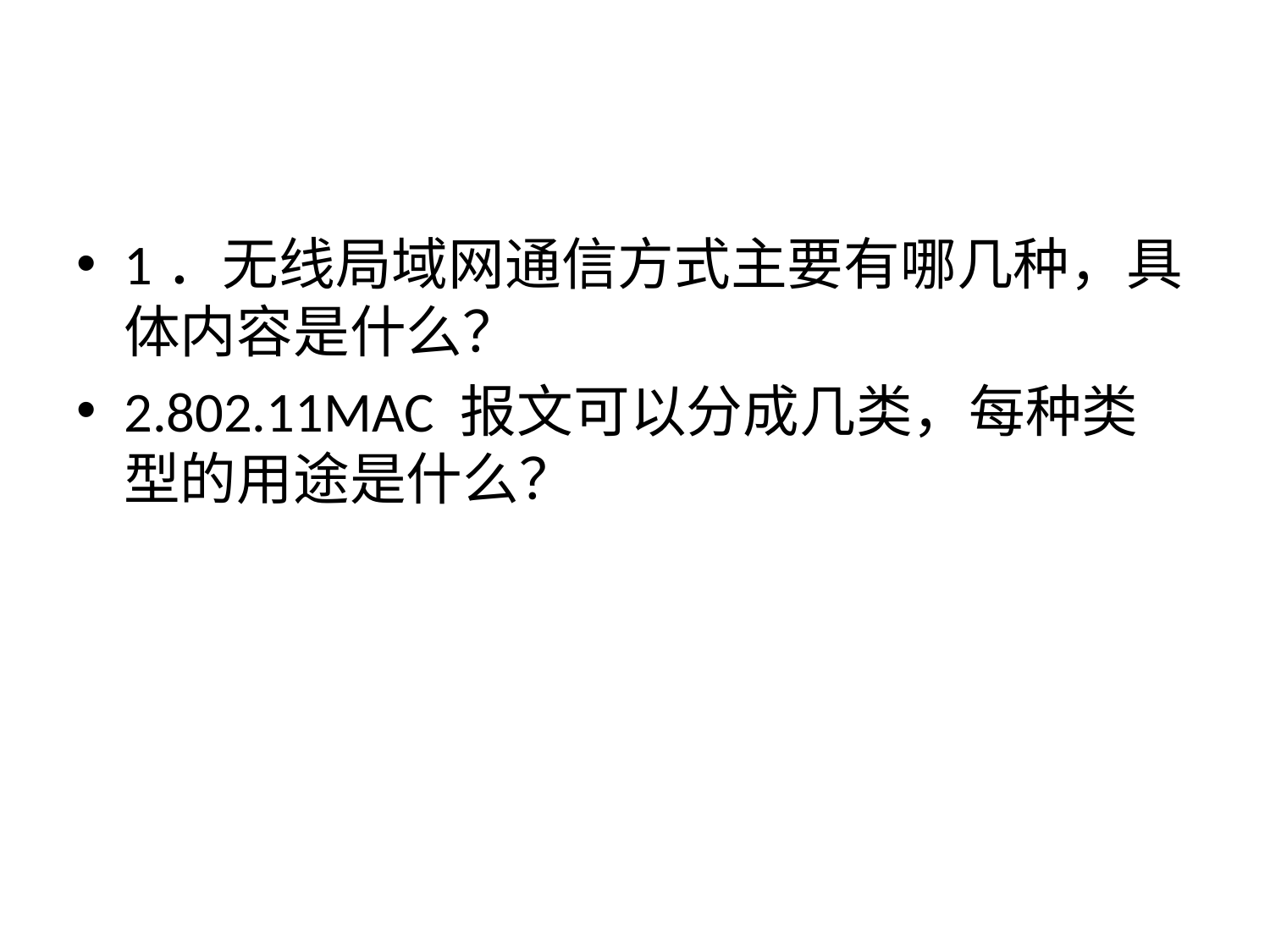

#
1．无线局域网通信方式主要有哪几种，具体内容是什么？
2.802.11MAC 报文可以分成几类，每种类型的用途是什么？